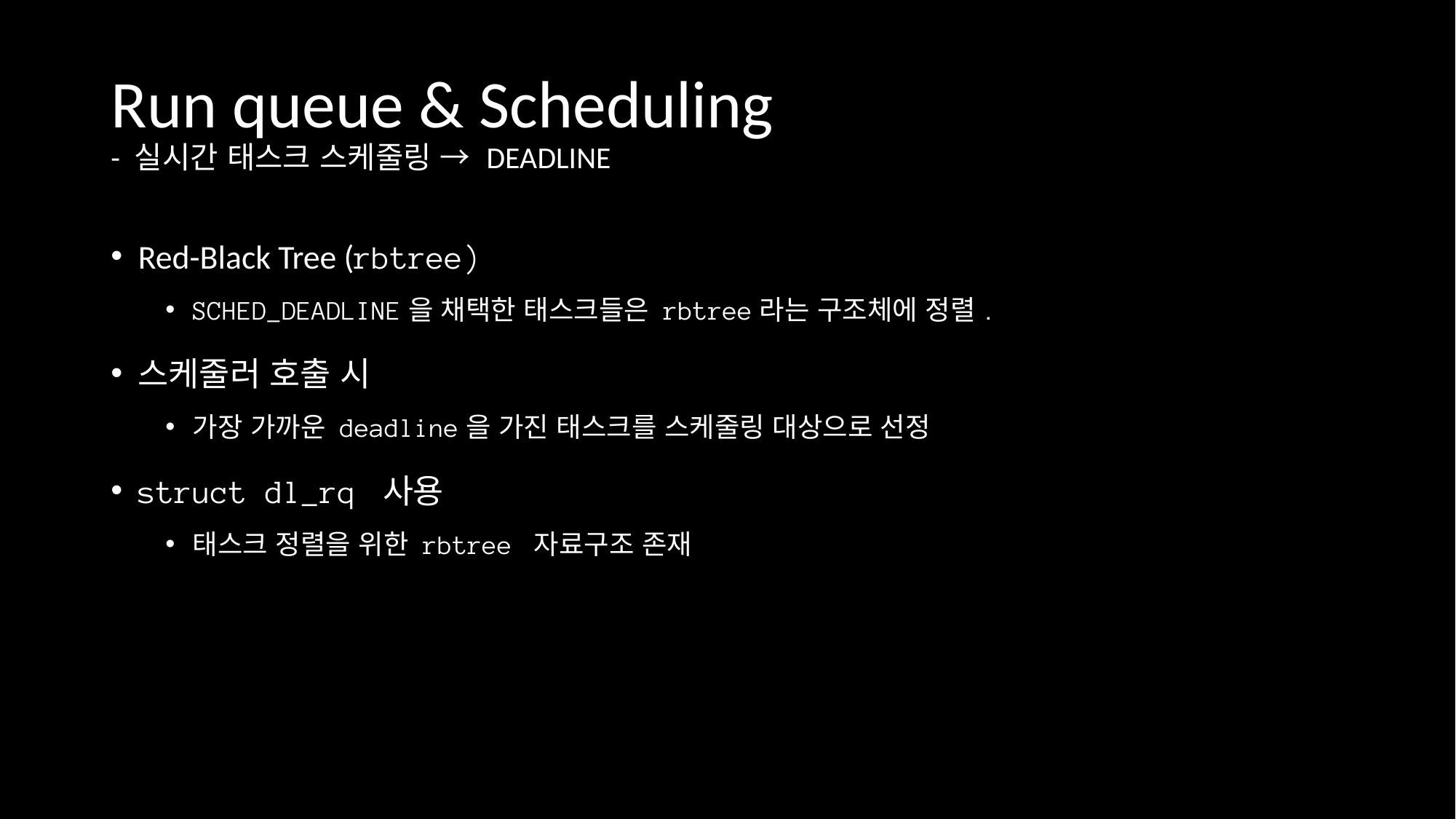

# Run queue & Scheduling - 실시간 태스크 스케줄링 → DEADLINE
Red-Black Tree (rbtree)
SCHED_DEADLINE을 채택한 태스크들은 rbtree라는 구조체에 정렬.
스케줄러 호출 시
가장 가까운 deadline을 가진 태스크를 스케줄링 대상으로 선정
struct dl_rq 사용
태스크 정렬을 위한 rbtree 자료구조 존재